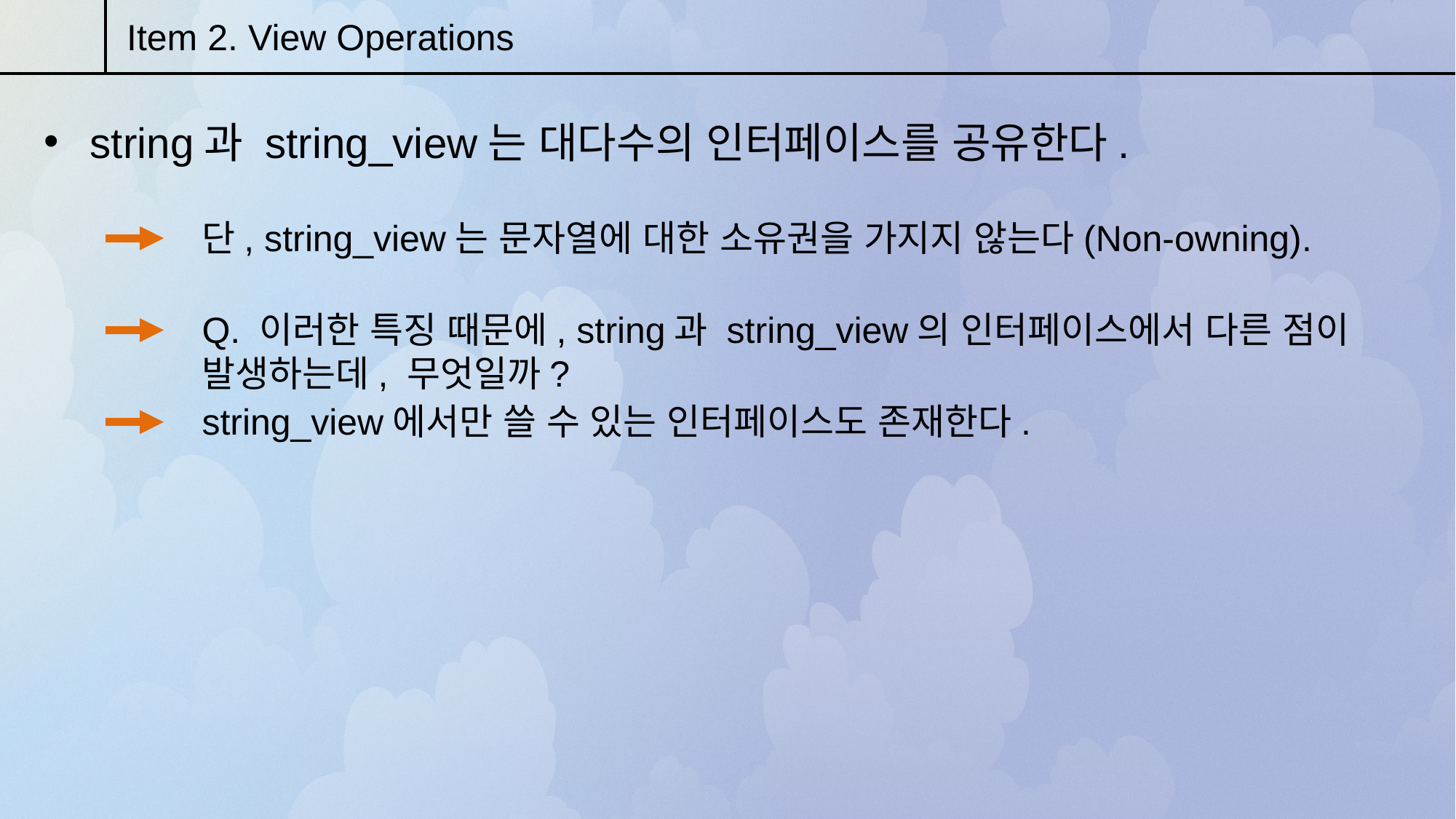

Item 2. View Operations
 string과 string_view는 대다수의 인터페이스를 공유한다.
단, string_view는 문자열에 대한 소유권을 가지지 않는다(Non-owning).
Q. 이러한 특징 때문에, string과 string_view의 인터페이스에서 다른 점이 발생하는데, 무엇일까?
string_view에서만 쓸 수 있는 인터페이스도 존재한다.